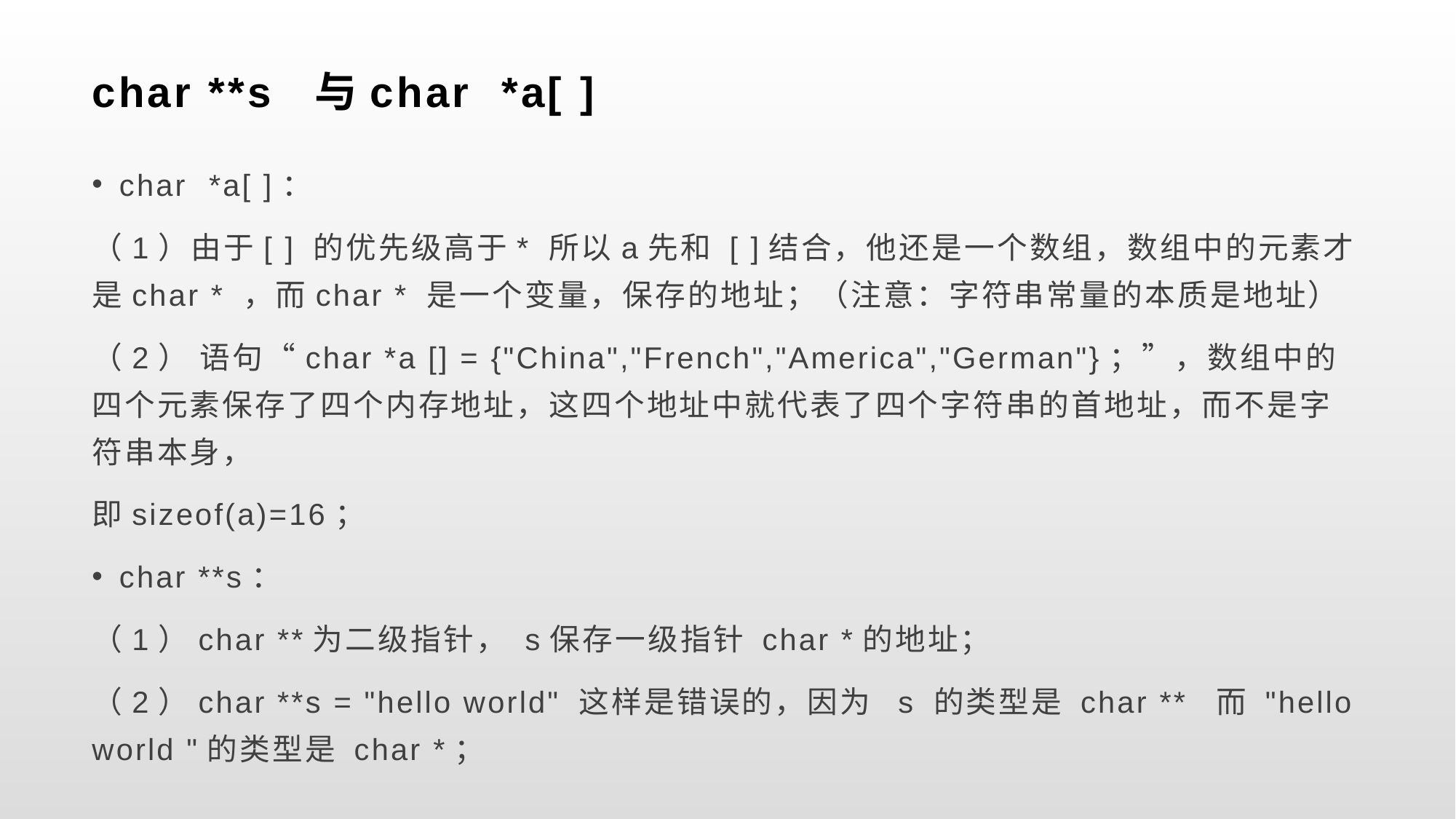

# char **s  与char  *a[ ]
char  *a[ ]：
（1）由于[ ] 的优先级高于* 所以a先和 [ ]结合，他还是一个数组，数组中的元素才是char * ，而char * 是一个变量，保存的地址；（注意：字符串常量的本质是地址）
（2） 语句“char *a [] = {"China","French","America","German"}；”，数组中的四个元素保存了四个内存地址，这四个地址中就代表了四个字符串的首地址，而不是字符串本身，
即sizeof(a)=16；
char **s：
（1）char **为二级指针， s保存一级指针 char *的地址；
（2）char **s = "hello world" 这样是错误的，因为  s 的类型是 char **  而 "hello world "的类型是 char *；